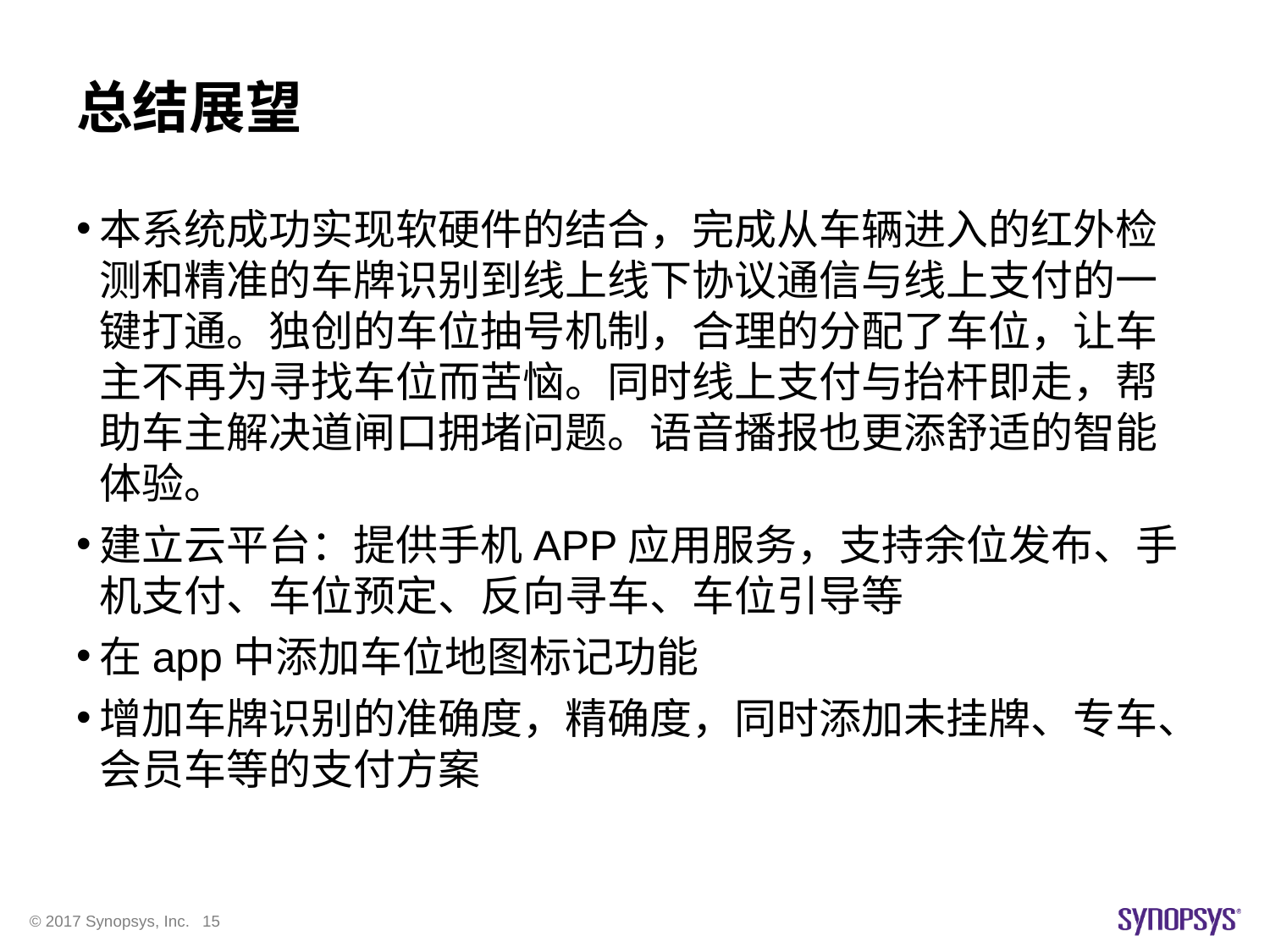

# 总结展望
本系统成功实现软硬件的结合，完成从车辆进入的红外检测和精准的车牌识别到线上线下协议通信与线上支付的一键打通。独创的车位抽号机制，合理的分配了车位，让车主不再为寻找车位而苦恼。同时线上支付与抬杆即走，帮助车主解决道闸口拥堵问题。语音播报也更添舒适的智能体验。
建立云平台：提供手机APP应用服务，支持余位发布、手机支付、车位预定、反向寻车、车位引导等
在app中添加车位地图标记功能
增加车牌识别的准确度，精确度，同时添加未挂牌、专车、会员车等的支付方案